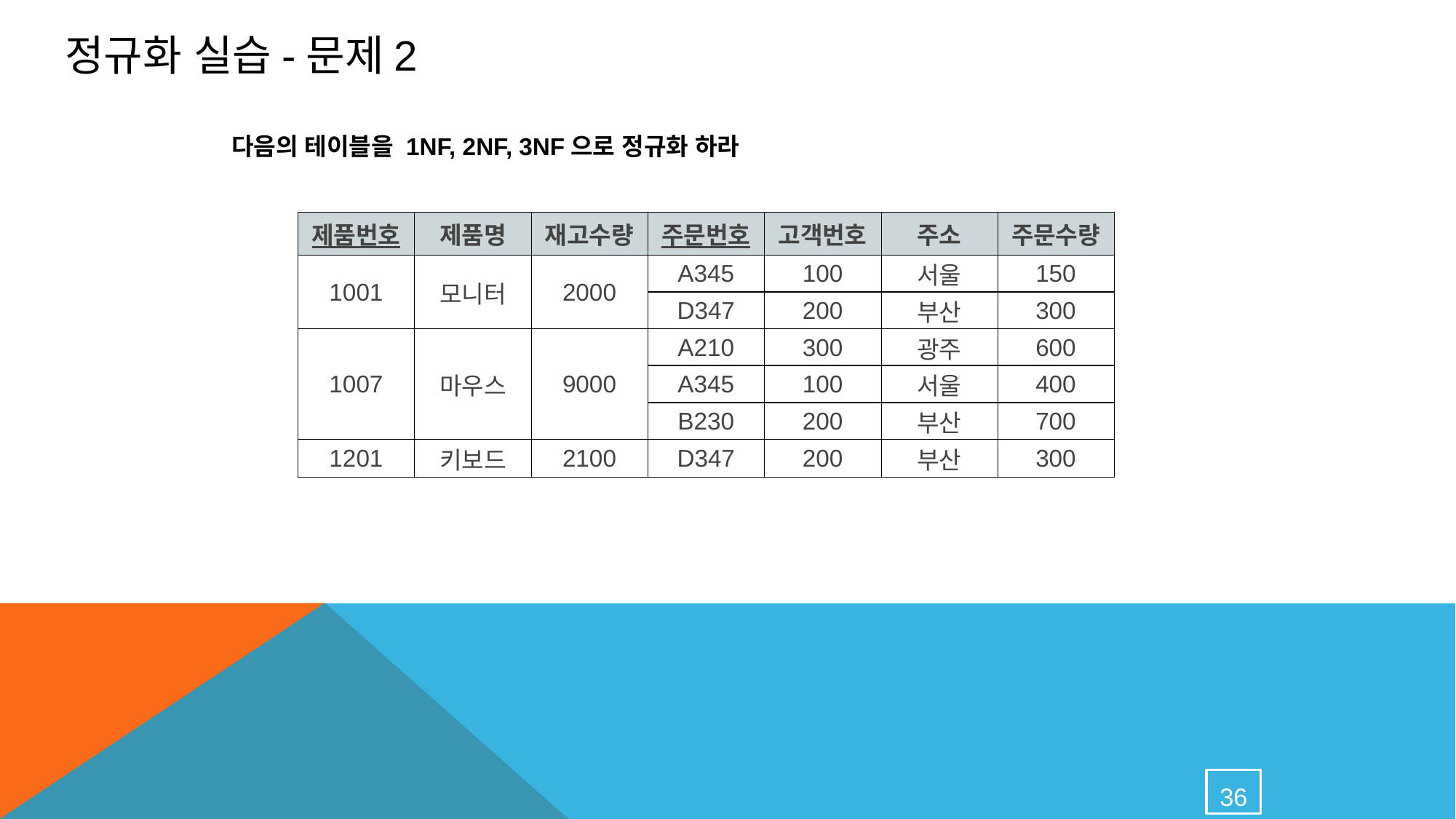

# 정규화 실습-문제2
다음의 테이블을 1NF, 2NF, 3NF으로 정규화 하라

| 제품번호 | 제품명 | 재고수량 | 주문번호 | 고객번호 | 주소 | 주문수량 |
| --- | --- | --- | --- | --- | --- | --- |
| 1001 | 모니터 | 2000 | A345 | 100 | 서울 | 150 |
|  |  |  | D347 | 200 | 부산 | 300 |
| 1007 | 마우스 | 9000 | A210 | 300 | 광주 | 600 |
|  |  |  | A345 | 100 | 서울 | 400 |
|  |  |  | B230 | 200 | 부산 | 700 |
| 1201 | 키보드 | 2100 | D347 | 200 | 부산 | 300 |
36